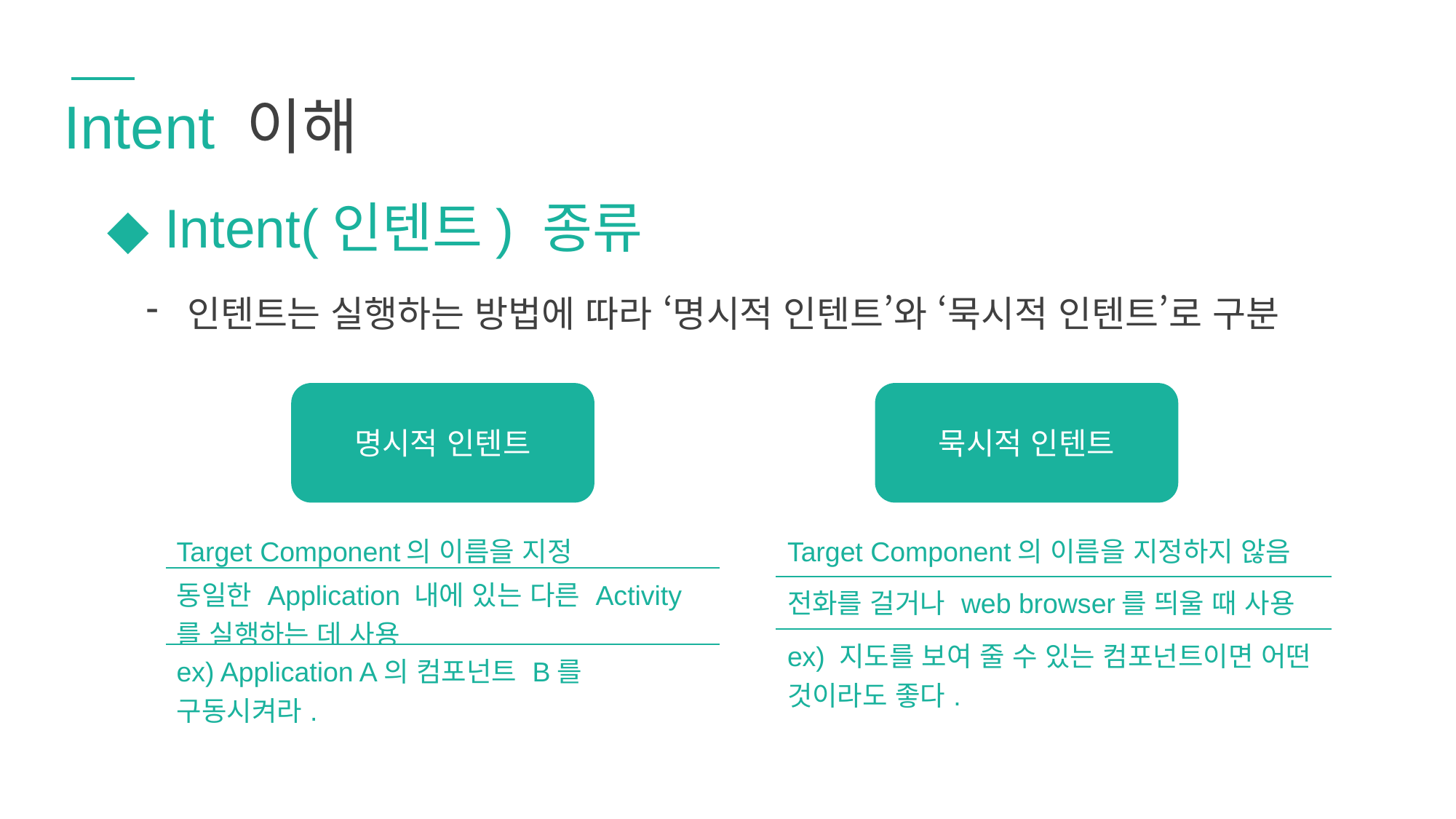

Intent 이해
◆ Intent(인텐트) 종류
인텐트는 실행하는 방법에 따라 ‘명시적 인텐트’와 ‘묵시적 인텐트’로 구분
명시적 인텐트
묵시적 인텐트
| Target Component의 이름을 지정 |
| --- |
| 동일한 Application 내에 있는 다른 Activity를 실행하는 데 사용 |
| ex) Application A의 컴포넌트 B를 구동시켜라. |
| Target Component의 이름을 지정하지 않음 |
| --- |
| 전화를 걸거나 web browser를 띄울 때 사용 |
| ex) 지도를 보여 줄 수 있는 컴포넌트이면 어떤 것이라도 좋다. |